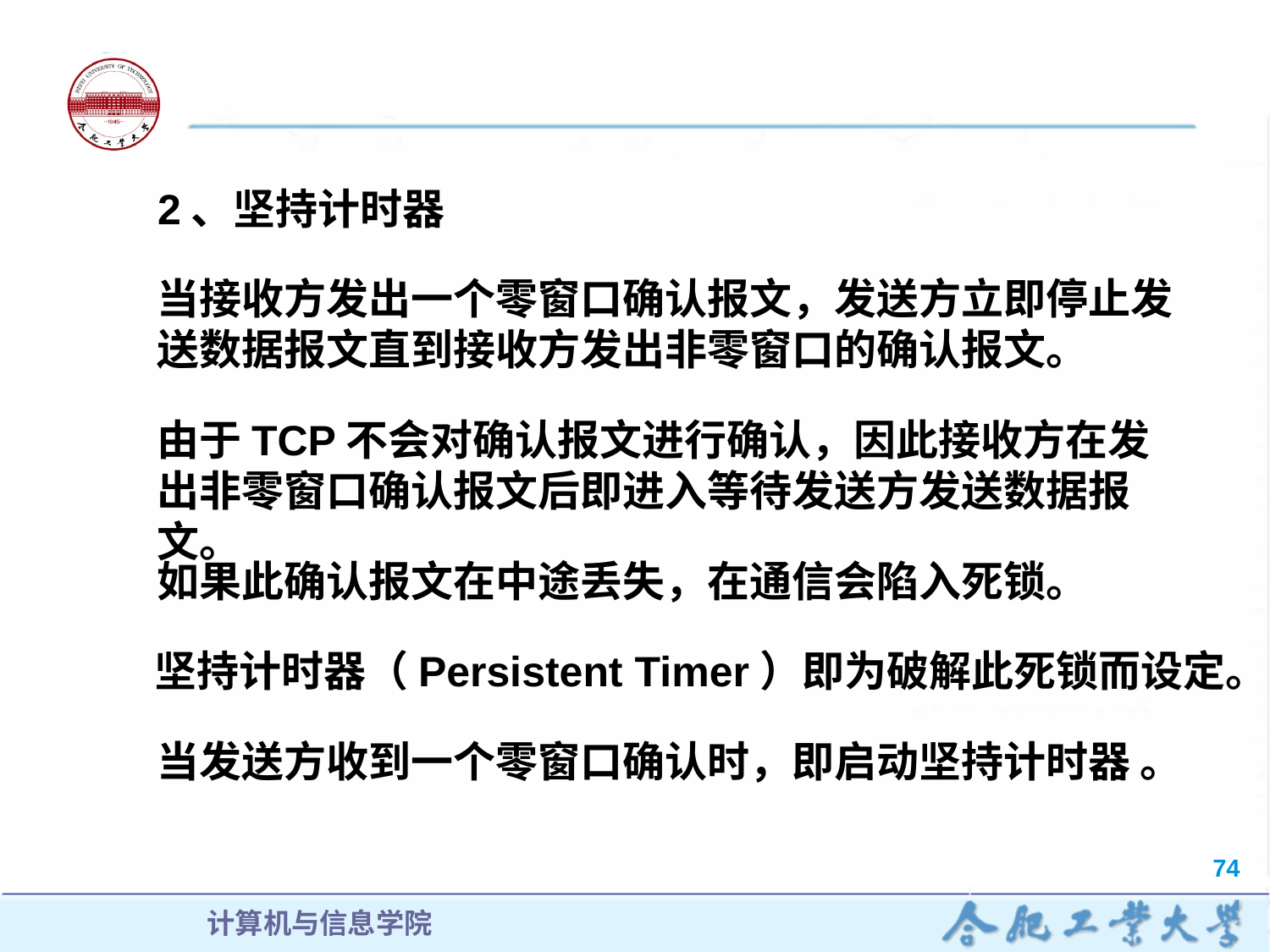

2、坚持计时器
当接收方发出一个零窗口确认报文，发送方立即停止发送数据报文直到接收方发出非零窗口的确认报文。
由于TCP不会对确认报文进行确认，因此接收方在发出非零窗口确认报文后即进入等待发送方发送数据报文。
如果此确认报文在中途丢失，在通信会陷入死锁。
坚持计时器（Persistent Timer）即为破解此死锁而设定。
当发送方收到一个零窗口确认时，即启动坚持计时器 。